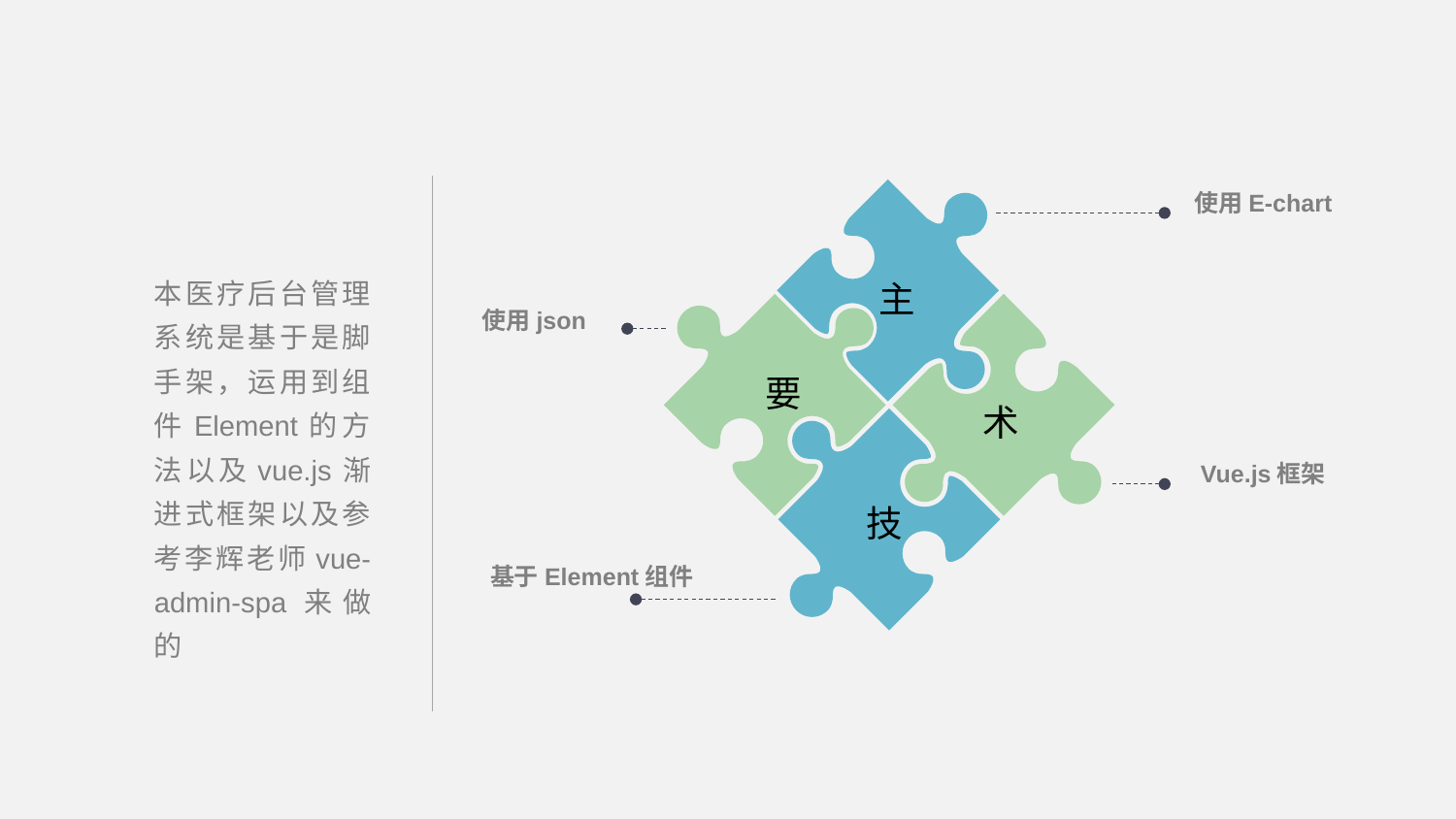

使用E-chart

本医疗后台管理系统是基于是脚手架，运用到组件Element的方法以及vue.js渐进式框架以及参考李辉老师vue-admin-spa来做的

主
使用json

要
术

Vue.js框架
技
基于Element组件